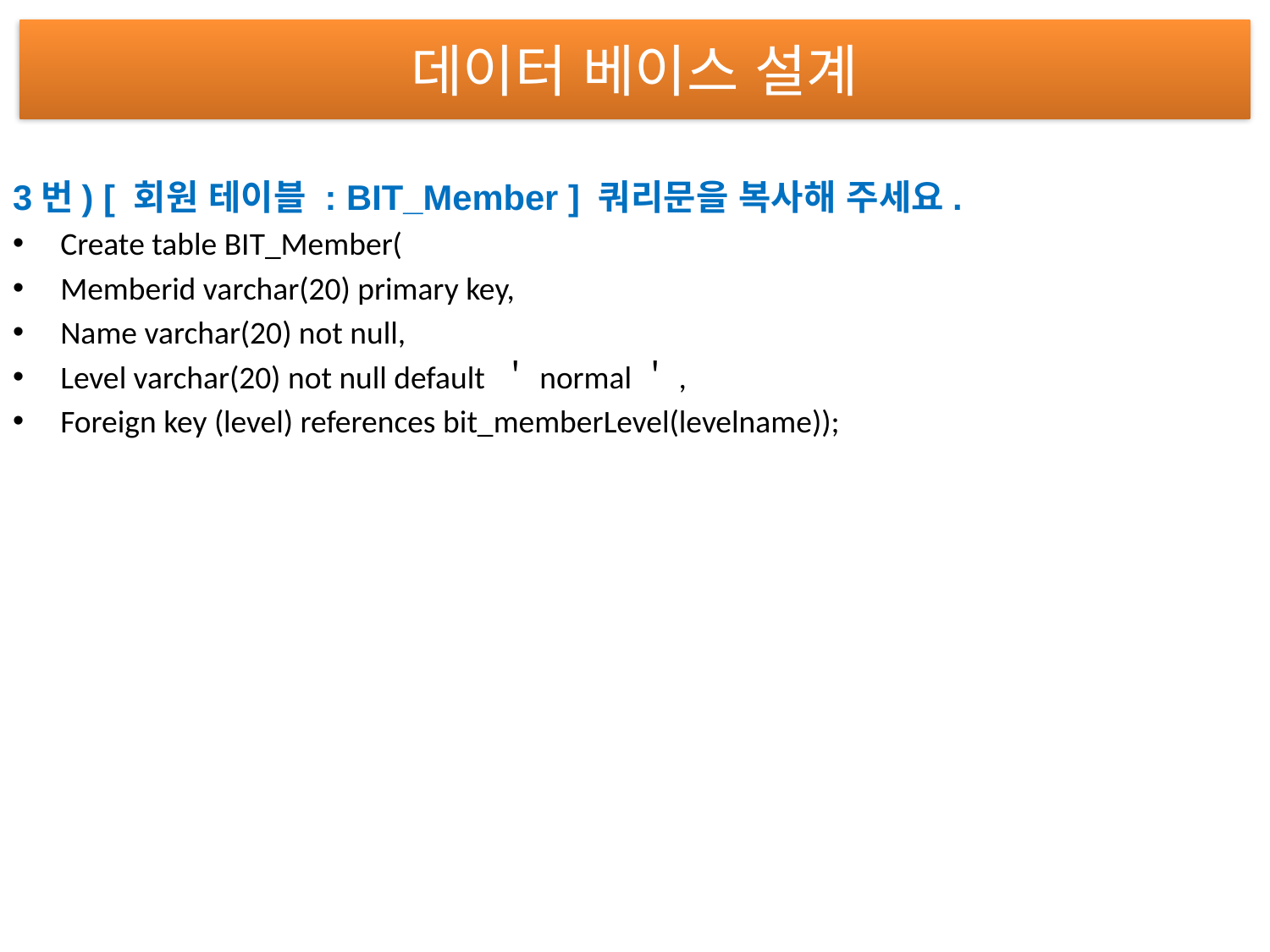

# 데이터 베이스 설계
3번) [ 회원 테이블 : BIT_Member ] 쿼리문을 복사해 주세요.
Create table BIT_Member(
Memberid varchar(20) primary key,
Name varchar(20) not null,
Level varchar(20) not null default ＇normal＇,
Foreign key (level) references bit_memberLevel(levelname));